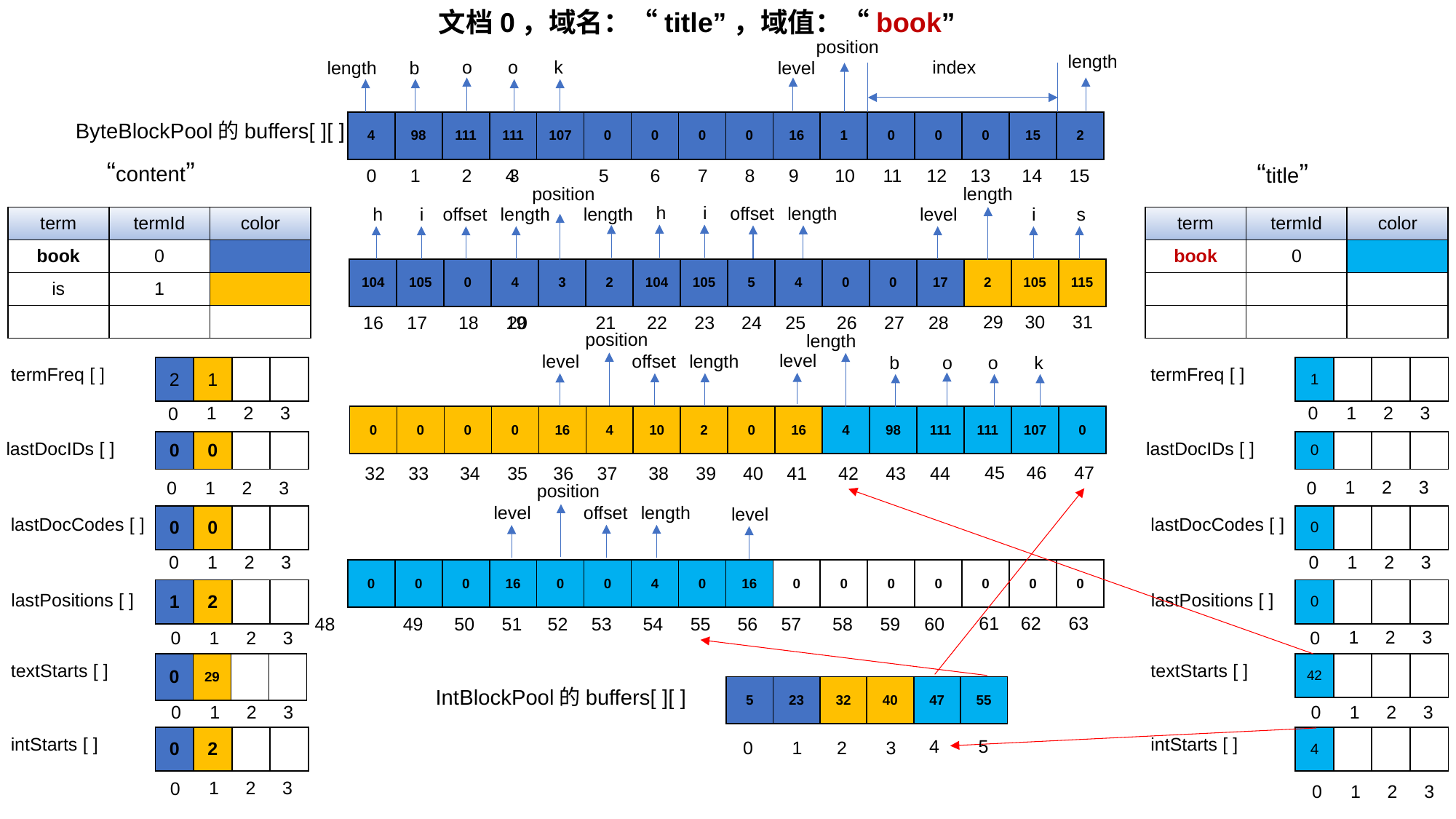

文档0，域名：“title”，域值：“book”
position
length
index
o
o
k
length
b
level
| 4 | 98 | 111 | 111 | 107 | 0 | 0 | 0 | 0 | 16 | 1 | 0 | 0 | 0 | 15 | 2 |
| --- | --- | --- | --- | --- | --- | --- | --- | --- | --- | --- | --- | --- | --- | --- | --- |
ByteBlockPool的buffers[ ][ ]
“content”
“title”
15
14
13
11
12
10
9
8
7
3
6
2
5
1
4
0
position
length
h
i
length
offset
length
h
i
offset
length
level
i
s
| term | termId | color |
| --- | --- | --- |
| book | 0 |  |
|  |  |  |
|  |  |  |
| term | termId | color |
| --- | --- | --- |
| book | 0 |  |
| is | 1 |  |
|  |  |  |
| 104 | 105 | 0 | 4 | 3 | 2 | 104 | 105 | 5 | 4 | 0 | 0 | 17 | 2 | 105 | 115 |
| --- | --- | --- | --- | --- | --- | --- | --- | --- | --- | --- | --- | --- | --- | --- | --- |
29
30
31
27
28
26
25
24
23
19
22
18
21
17
20
16
position
length
level
length
offset
level
o
o
k
b
termFreq [ ]

| 2 | 1 |  |  |
| --- | --- | --- | --- |
termFreq [ ]

| 1 |  |  |  |
| --- | --- | --- | --- |
3
3
2
2
1
1
0
0
| 0 | 0 | 0 | 0 | 16 | 4 | 10 | 2 | 0 | 16 | 4 | 98 | 111 | 111 | 107 | 0 |
| --- | --- | --- | --- | --- | --- | --- | --- | --- | --- | --- | --- | --- | --- | --- | --- |
lastDocIDs [ ]

| 0 | 0 |  |  |
| --- | --- | --- | --- |
lastDocIDs [ ]

| 0 |  |  |  |
| --- | --- | --- | --- |
45
46
47
43
44
42
41
40
39
35
38
34
37
33
36
32
3
3
2
2
1
1
0
0
position
length
offset
level
level
| 0 | 0 |  |  |
| --- | --- | --- | --- |
| 0 |  |  |  |
| --- | --- | --- | --- |
lastDocCodes [ ]

lastDocCodes [ ]

3
3
2
2
1
1
0
0
| 0 | 0 | 0 | 16 | 0 | 0 | 4 | 0 | 16 | 0 | 0 | 0 | 0 | 0 | 0 | 0 |
| --- | --- | --- | --- | --- | --- | --- | --- | --- | --- | --- | --- | --- | --- | --- | --- |
| 1 | 2 |  |  |
| --- | --- | --- | --- |
| 0 |  |  |  |
| --- | --- | --- | --- |
lastPositions [ ]

lastPositions [ ]

61
62
63
59
60
58
57
56
55
51
54
50
53
49
52
48
3
3
2
2
1
1
0
0
textStarts [ ]

| 0 | 29 |  |  |
| --- | --- | --- | --- |
textStarts [ ]

| 42 |  |  |  |
| --- | --- | --- | --- |
| 5 | 23 | 32 | 40 | 47 | 55 |
| --- | --- | --- | --- | --- | --- |
IntBlockPool的buffers[ ][ ]
3
3
2
2
1
1
0
0
intStarts [ ]

| 0 | 2 |  |  |
| --- | --- | --- | --- |
intStarts [ ]

| 4 |  |  |  |
| --- | --- | --- | --- |
5
4
1
3
0
2
3
2
1
0
3
2
1
0